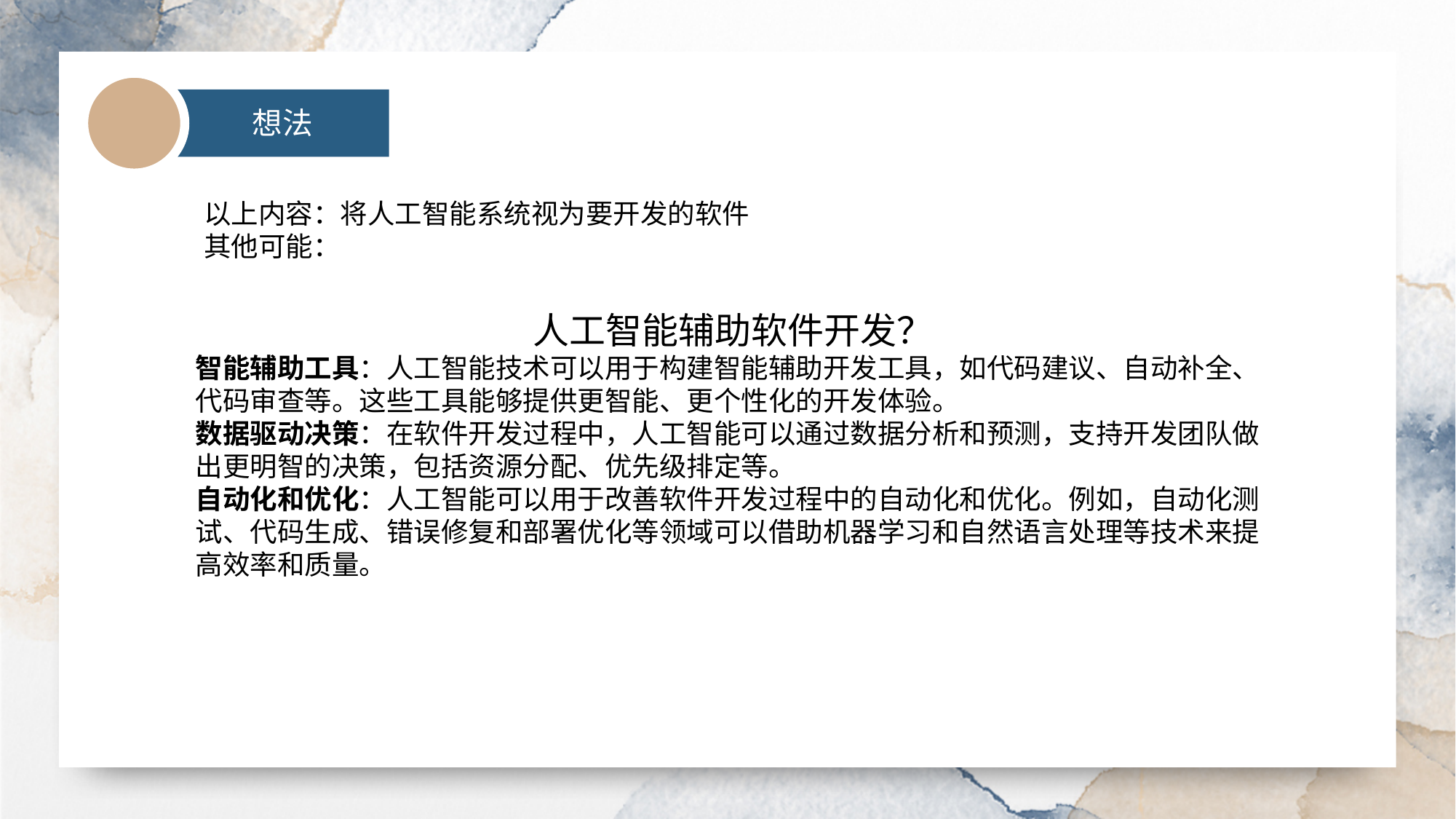

想法

以上内容：将人工智能系统视为要开发的软件
其他可能：
人工智能辅助软件开发？
智能辅助工具：人工智能技术可以用于构建智能辅助开发工具，如代码建议、自动补全、代码审查等。这些工具能够提供更智能、更个性化的开发体验。
数据驱动决策：在软件开发过程中，人工智能可以通过数据分析和预测，支持开发团队做出更明智的决策，包括资源分配、优先级排定等。
自动化和优化：人工智能可以用于改善软件开发过程中的自动化和优化。例如，自动化测试、代码生成、错误修复和部署优化等领域可以借助机器学习和自然语言处理等技术来提高效率和质量。